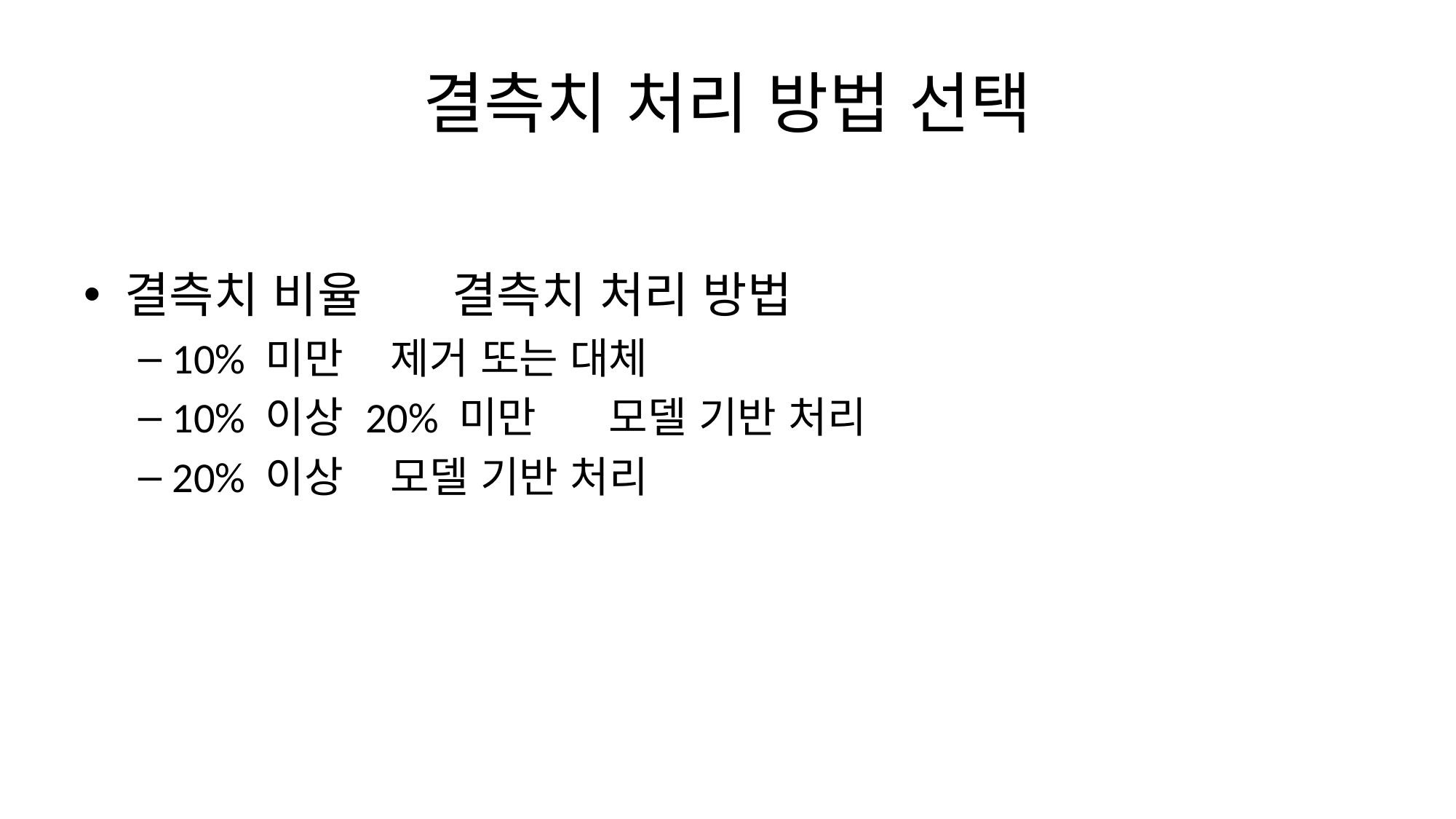

# 결측치 처리 방법 선택

결측치 비율	결측치 처리 방법
10% 미만	제거 또는 대체
10% 이상 20% 미만	모델 기반 처리
20% 이상	모델 기반 처리